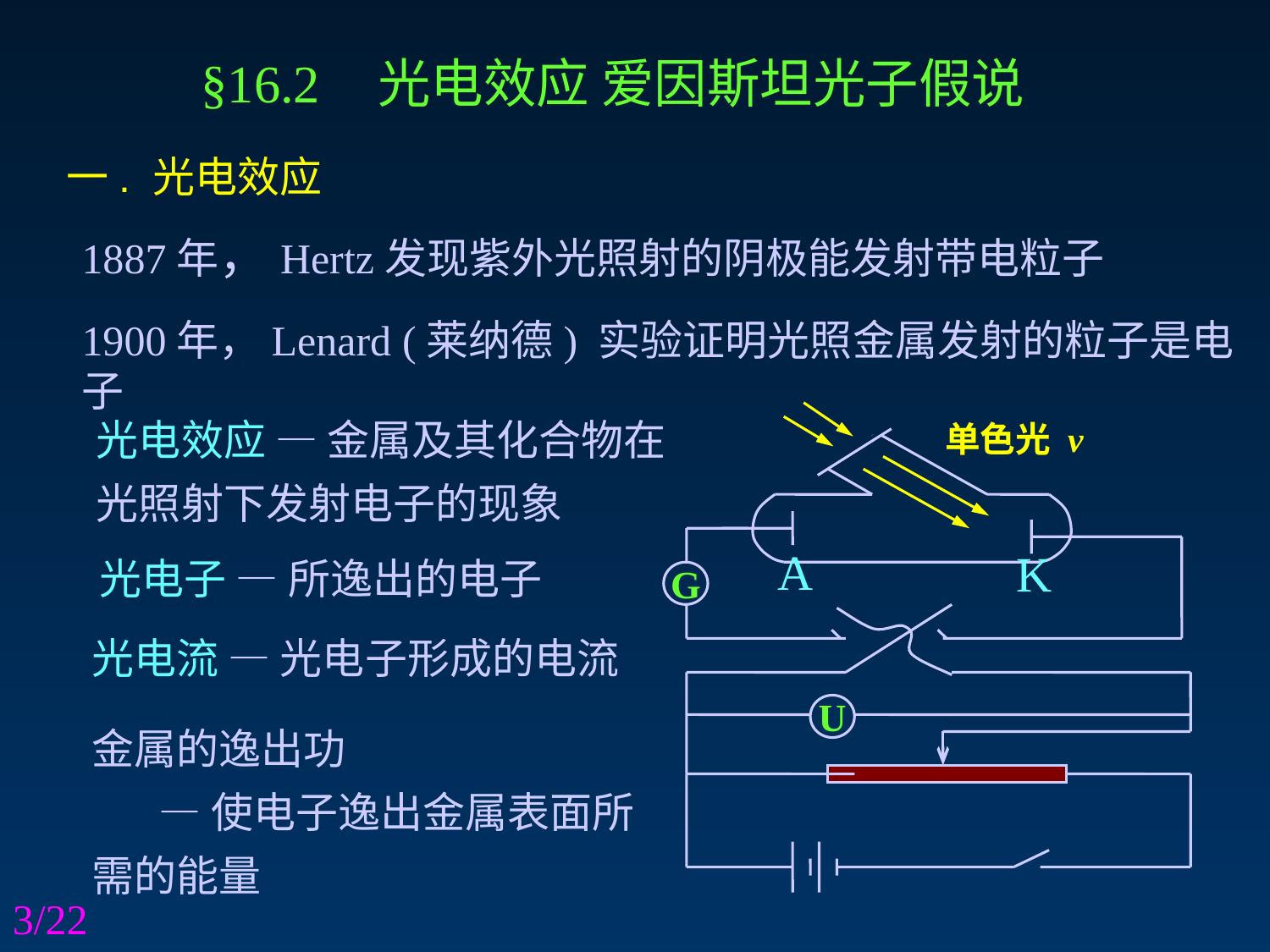

§16.2  光电效应 爱因斯坦光子假说
一. 光电效应
1887年，Hertz发现紫外光照射的阴极能发射带电粒子
1900年，Lenard (莱纳德) 实验证明光照金属发射的粒子是电子
光电效应 — 金属及其化合物在
光照射下发射电子的现象

G

U

A
K
单色光 ν
光电子 — 所逸出的电子
光电流 — 光电子形成的电流
金属的逸出功
       —使电子逸出金属表面所需的能量
3/22